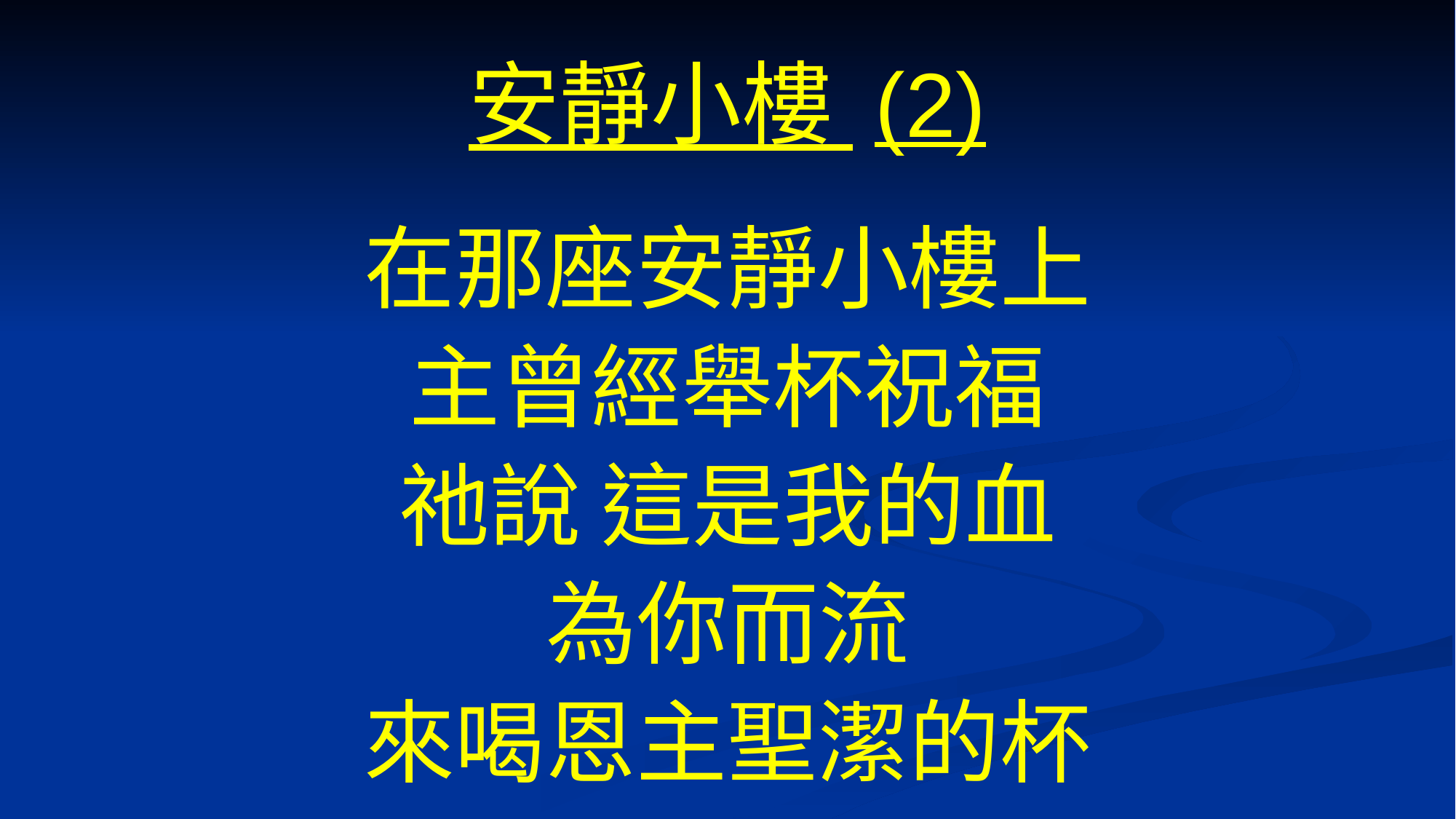

# 安靜小樓 (2)
在那座安靜小樓上
主曾經舉杯祝福
祂說 這是我的血
為你而流
來喝恩主聖潔的杯